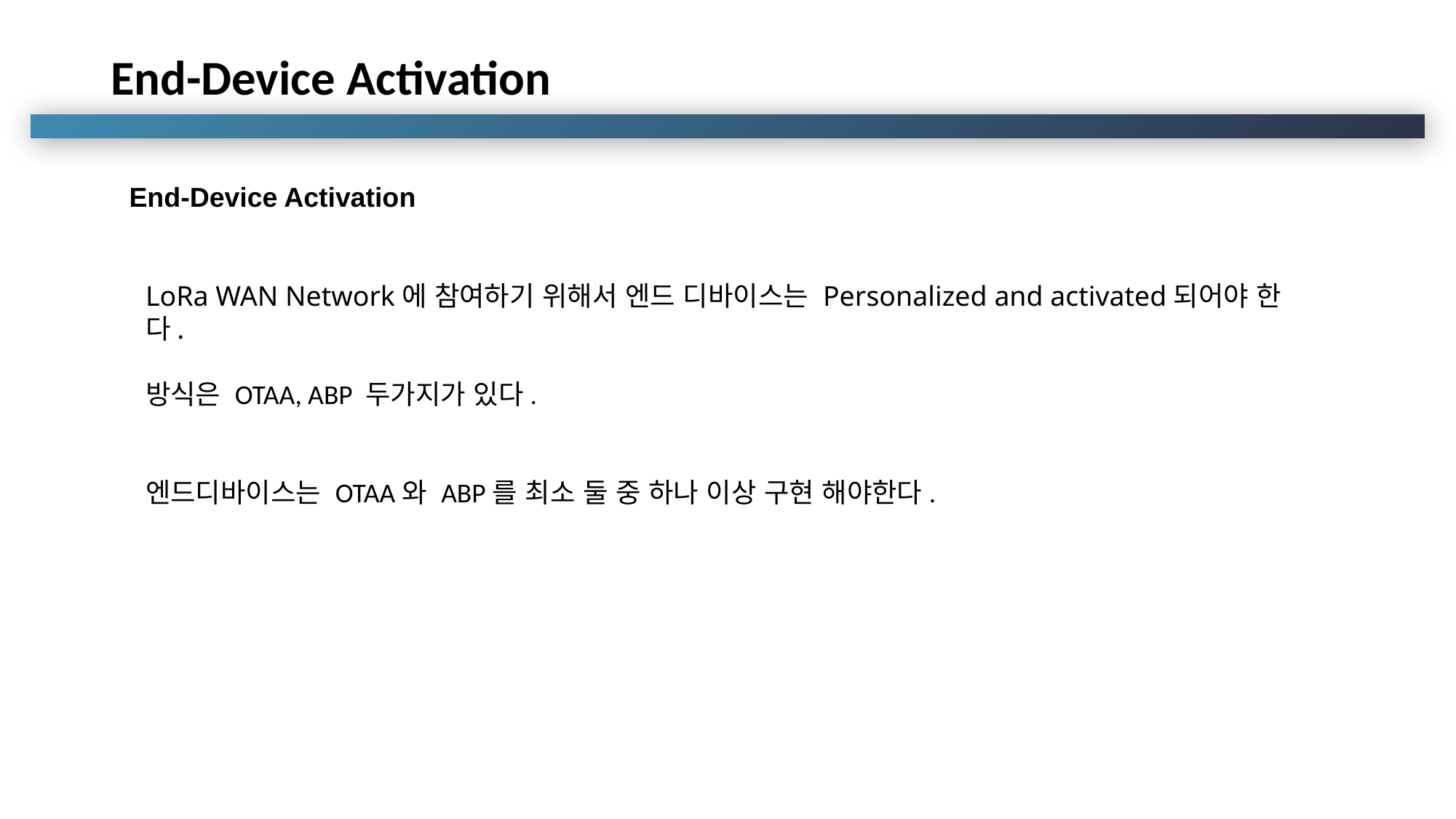

# End-Device Activation

End-Device Activation
LoRa WAN Network에 참여하기 위해서 엔드 디바이스는 Personalized and activated되어야 한다.

방식은 OTAA, ABP 두가지가 있다.

엔드디바이스는 OTAA와 ABP를 최소 둘 중 하나 이상 구현 해야한다.